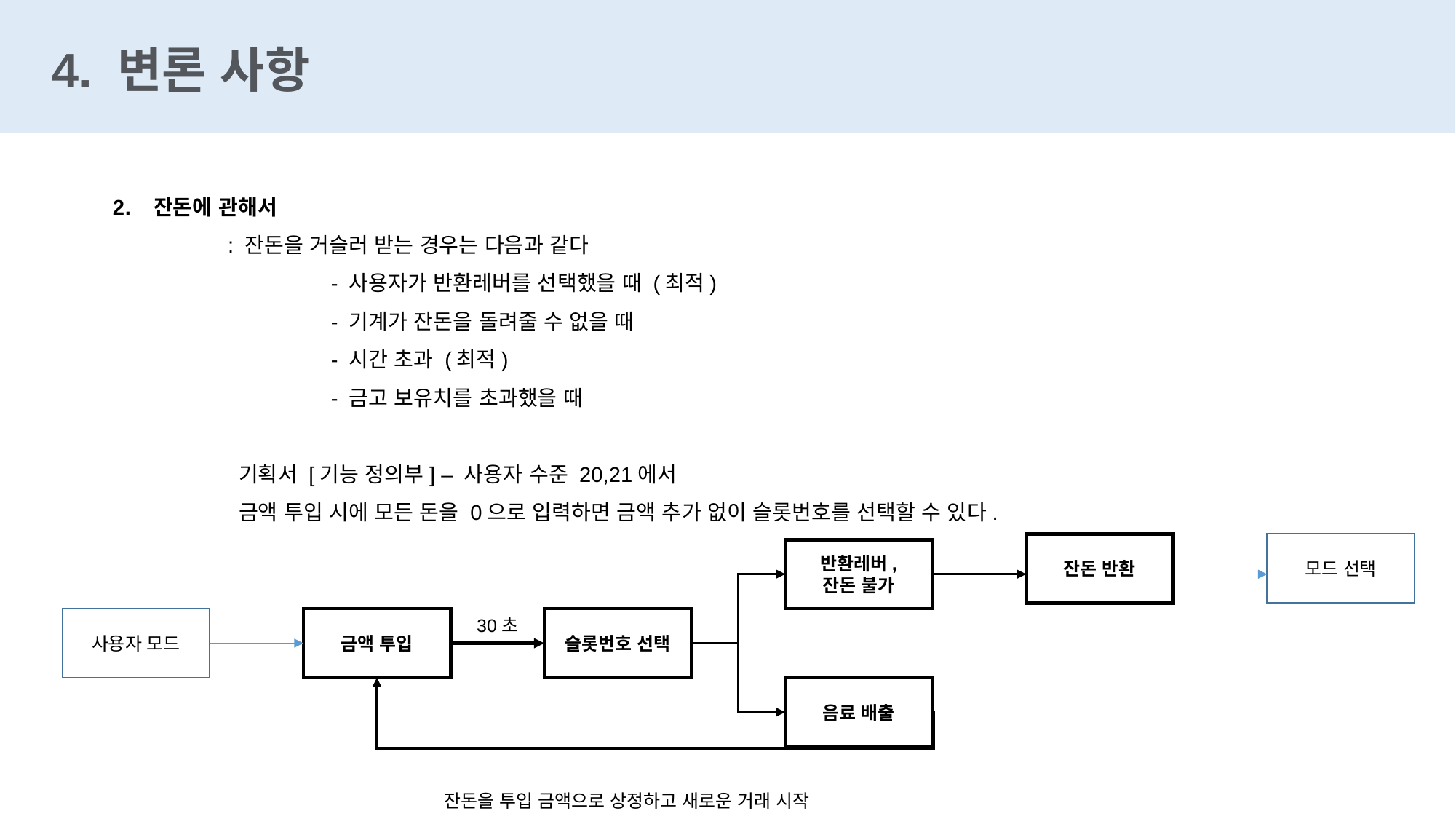

4. 변론 사항
잔돈에 관해서
	 : 잔돈을 거슬러 받는 경우는 다음과 같다
		- 사용자가 반환레버를 선택했을 때 (최적)
		- 기계가 잔돈을 돌려줄 수 없을 때
		- 시간 초과 (최적)
		- 금고 보유치를 초과했을 때

	  기획서 [기능 정의부] – 사용자 수준 20,21에서
	  금액 투입 시에 모든 돈을 0으로 입력하면 금액 추가 없이 슬롯번호를 선택할 수 있다.
잔돈 반환
모드 선택
반환레버,
잔돈 불가
30초
사용자 모드
금액 투입
슬롯번호 선택
음료 배출
잔돈을 투입 금액으로 상정하고 새로운 거래 시작